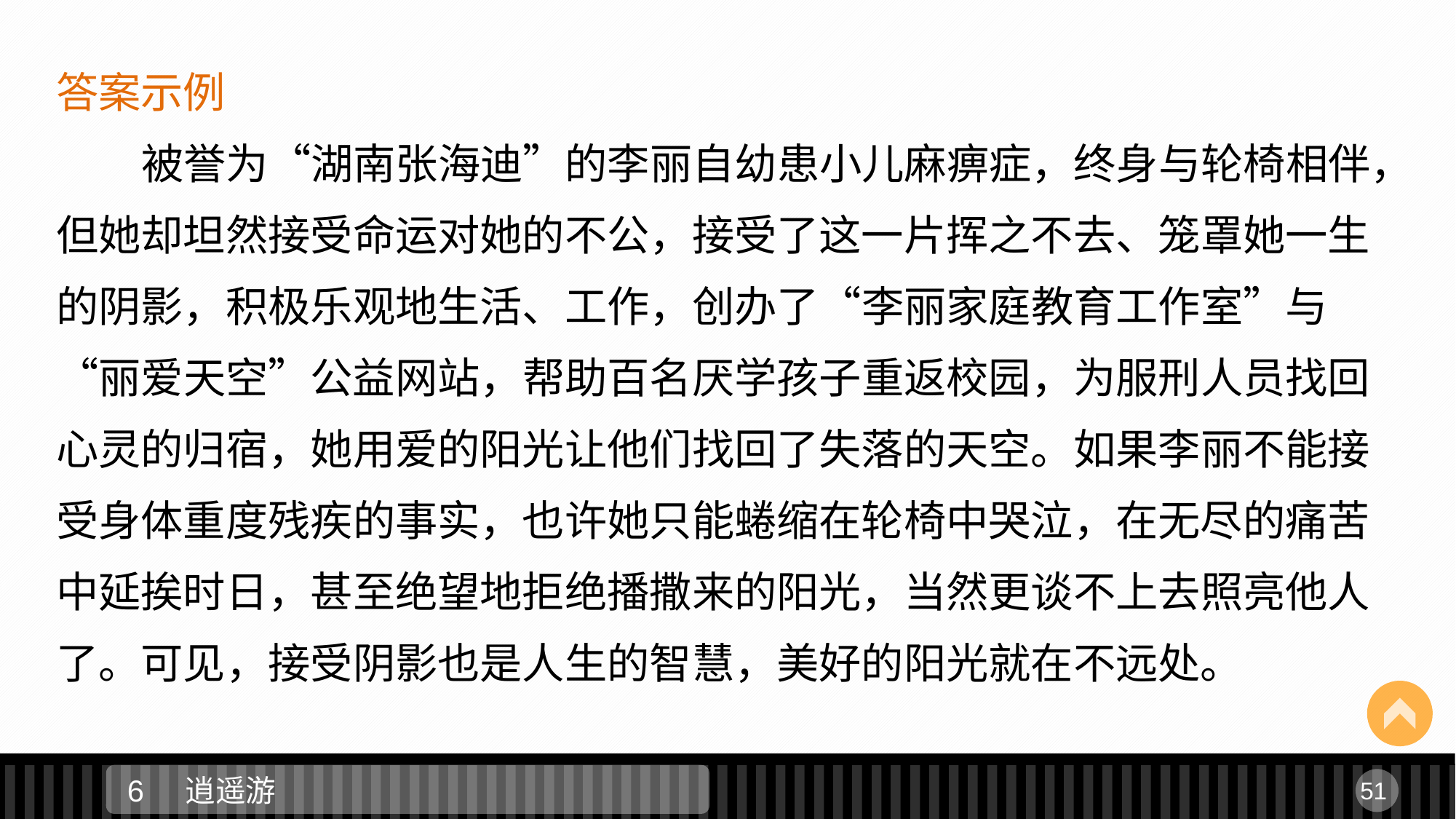

答案示例
被誉为“湖南张海迪”的李丽自幼患小儿麻痹症，终身与轮椅相伴，但她却坦然接受命运对她的不公，接受了这一片挥之不去、笼罩她一生的阴影，积极乐观地生活、工作，创办了“李丽家庭教育工作室”与“丽爱天空”公益网站，帮助百名厌学孩子重返校园，为服刑人员找回心灵的归宿，她用爱的阳光让他们找回了失落的天空。如果李丽不能接受身体重度残疾的事实，也许她只能蜷缩在轮椅中哭泣，在无尽的痛苦中延挨时日，甚至绝望地拒绝播撒来的阳光，当然更谈不上去照亮他人了。可见，接受阴影也是人生的智慧，美好的阳光就在不远处。